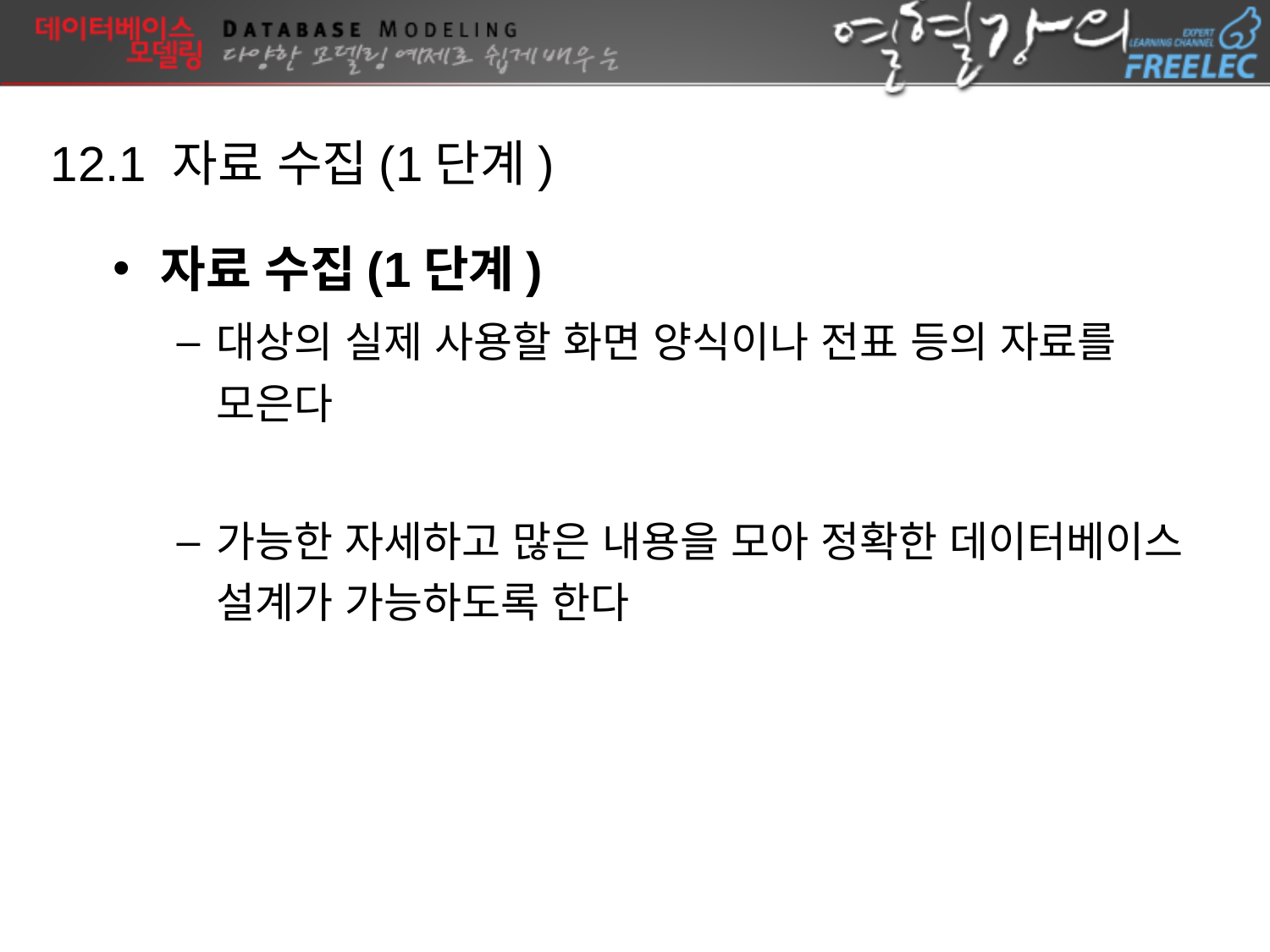

12.1 자료 수집(1단계)
자료 수집(1단계)
대상의 실제 사용할 화면 양식이나 전표 등의 자료를 모은다

가능한 자세하고 많은 내용을 모아 정확한 데이터베이스 설계가 가능하도록 한다